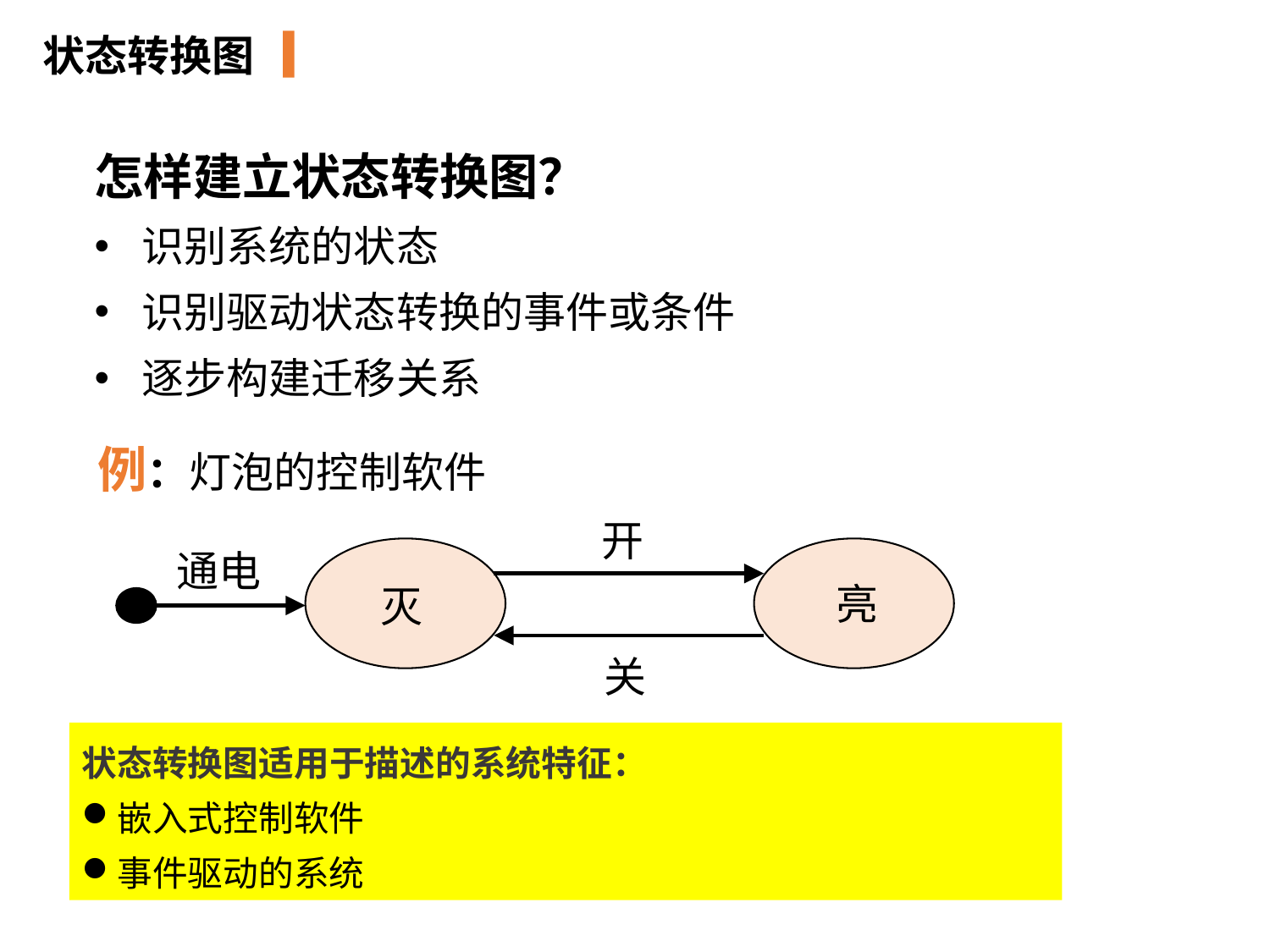

状态转换图

怎样建立状态转换图？
识别系统的状态
识别驱动状态转换的事件或条件
逐步构建迁移关系
例：灯泡的控制软件
开
通电

亮
灭

关
状态转换图适用于描述的系统特征：
嵌入式控制软件
事件驱动的系统